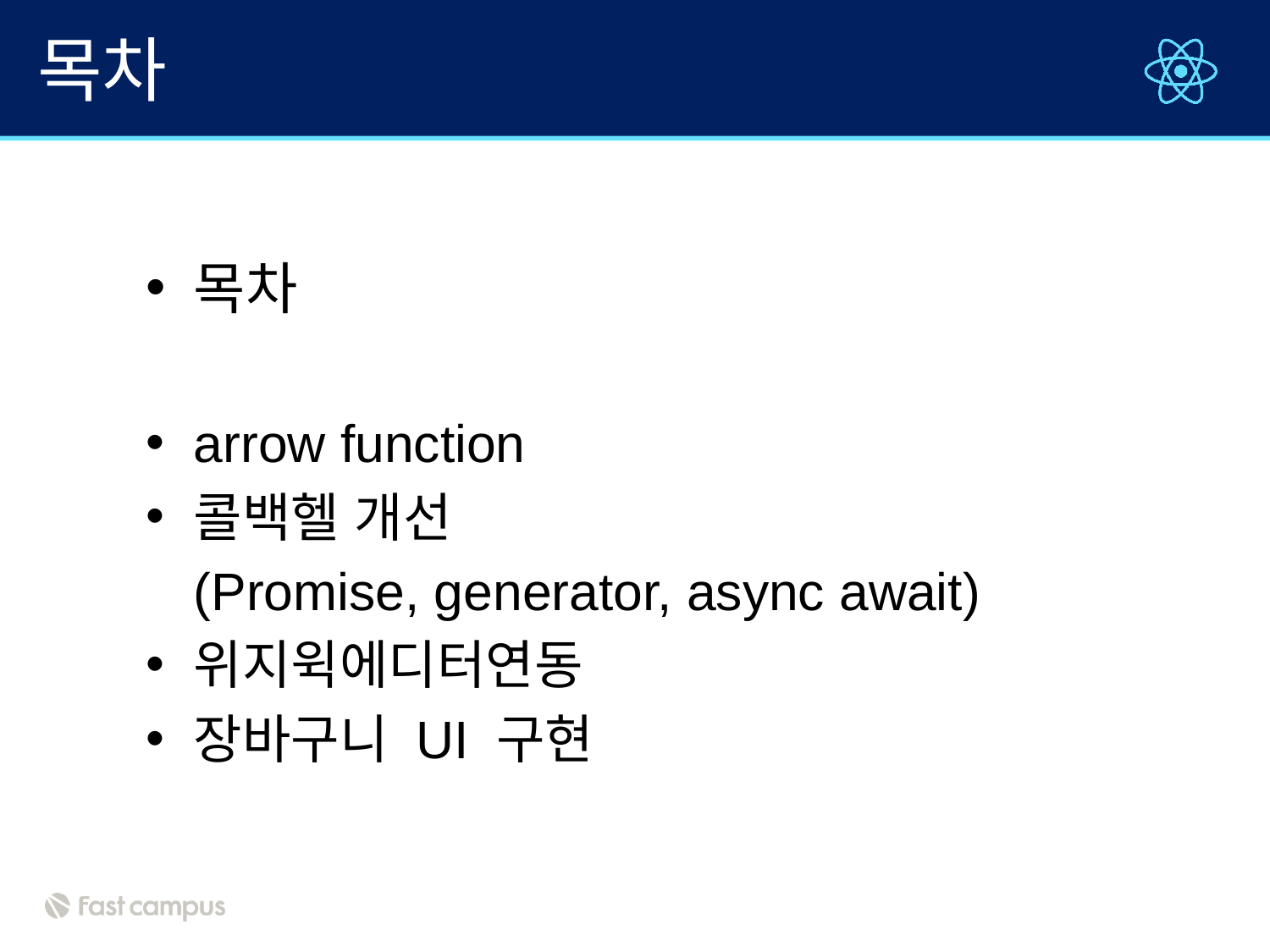

# 목차
목차

arrow function
콜백헬 개선
	(Promise, generator, async await)
위지윅에디터연동
장바구니 UI 구현